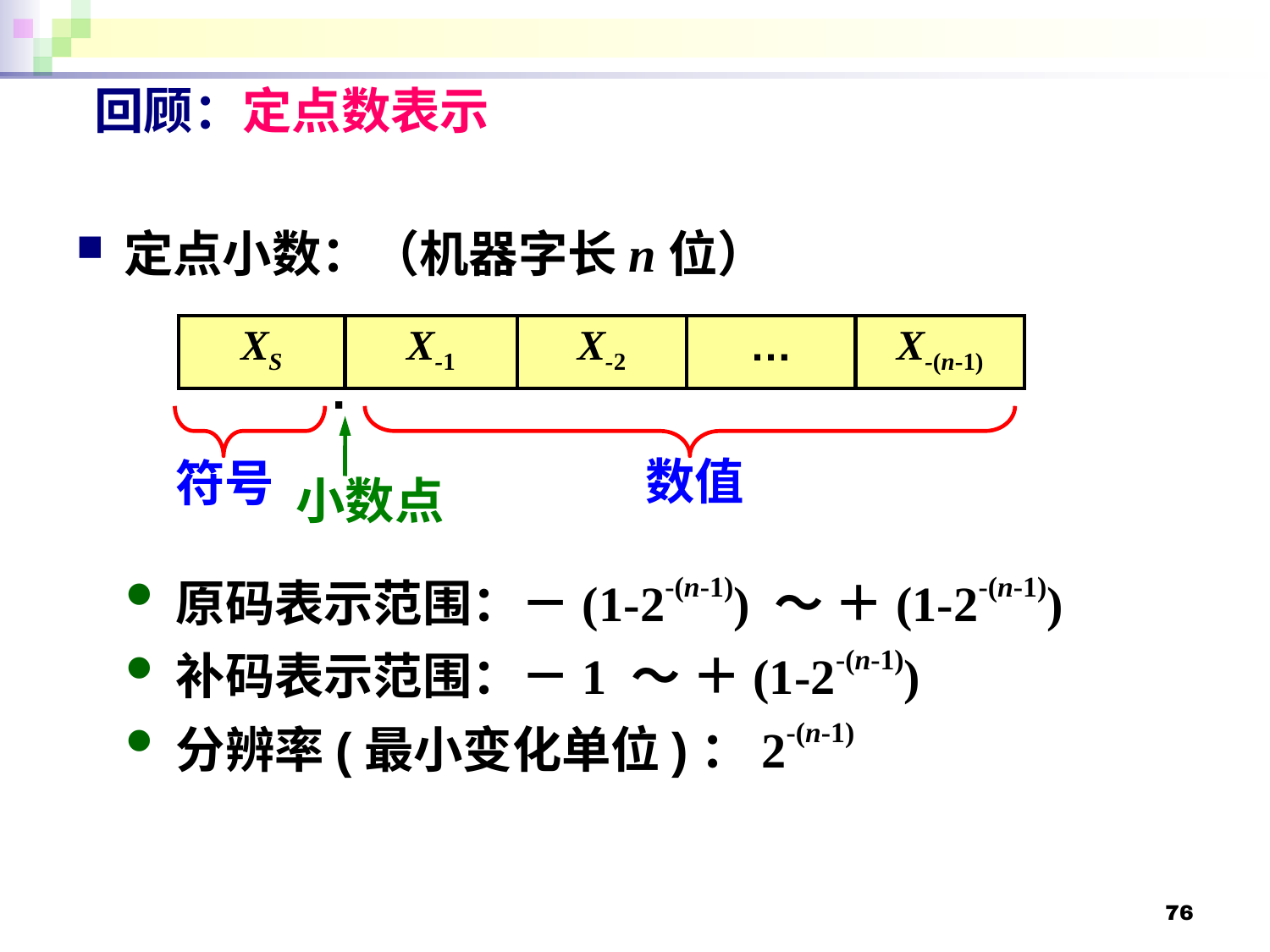

# 回顾：定点数表示

定点小数：（机器字长n位）

原码表示范围：－(1-2-(n-1)) ～ ＋(1-2-(n-1))
补码表示范围：－1 ～ ＋(1-2-(n-1))
分辨率(最小变化单位)：2-(n-1)
| XS | X-1 | X-2 | … | X-(n-1) |
| --- | --- | --- | --- | --- |

·

数值
符号
小数点
76